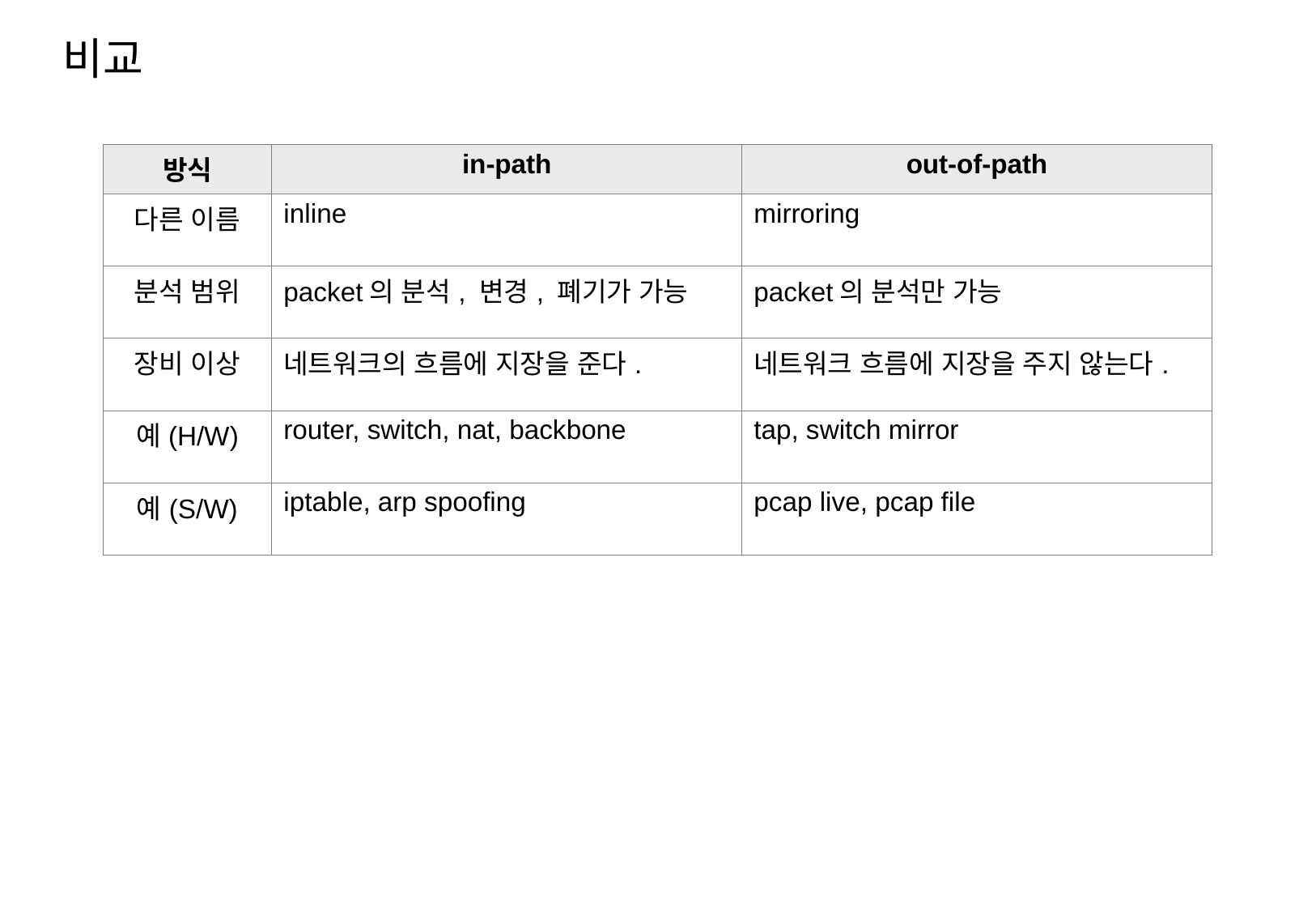

비교
| 방식 | in-path | out-of-path |
| --- | --- | --- |
| 다른 이름 | inline | mirroring |
| 분석 범위 | packet의 분석, 변경, 폐기가 가능 | packet의 분석만 가능 |
| 장비 이상 | 네트워크의 흐름에 지장을 준다. | 네트워크 흐름에 지장을 주지 않는다. |
| 예(H/W) | router, switch, nat, backbone | tap, switch mirror |
| 예(S/W) | iptable, arp spoofing | pcap live, pcap file |